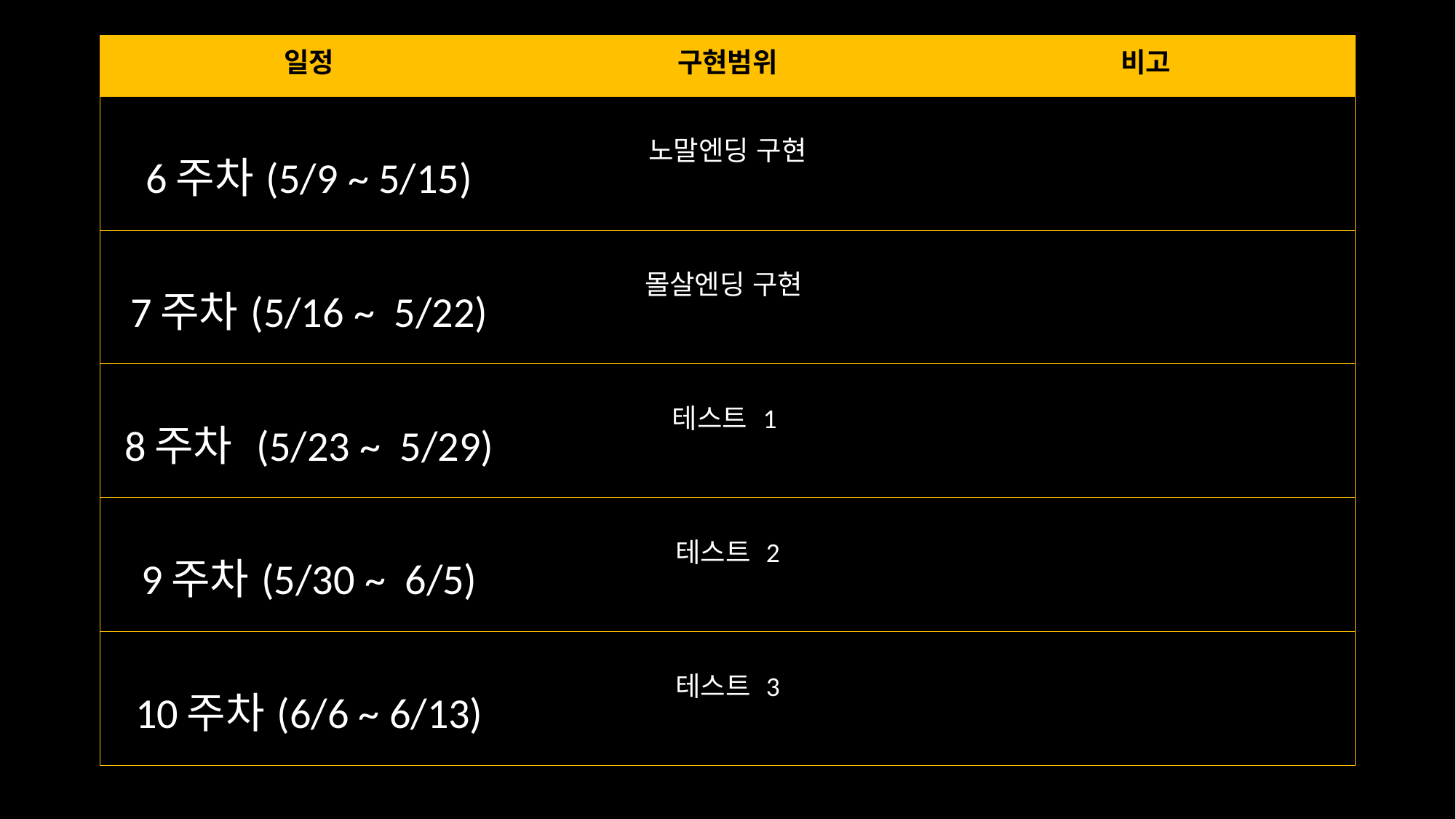

| 일정 | 구현범위 | 비고 |
| --- | --- | --- |
| 6주차(5/9 ~ 5/15) | 노말엔딩 구현 |  |
| 7주차(5/16 ~ 5/22) | 몰살엔딩 구현 |  |
| 8주차 (5/23 ~ 5/29) | 테스트 1 |  |
| 9주차(5/30 ~ 6/5) | 테스트 2 |  |
| 10주차(6/6 ~ 6/13) | 테스트 3 |  |